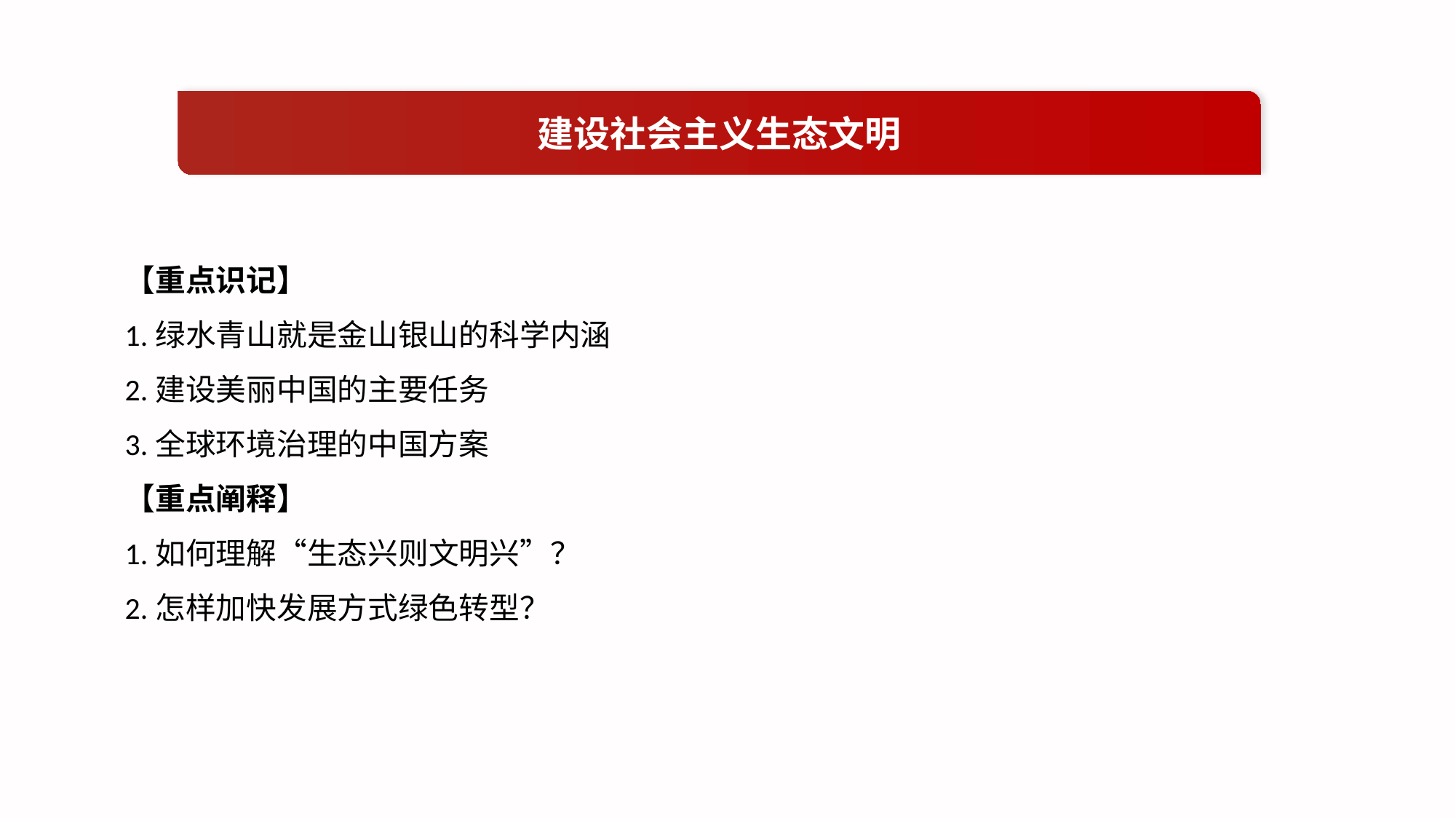

建设社会主义生态文明
【重点识记】
1.绿水青山就是金山银山的科学内涵
2.建设美丽中国的主要任务
3.全球环境治理的中国方案
【重点阐释】
1.如何理解“生态兴则文明兴”？
2.怎样加快发展方式绿色转型？